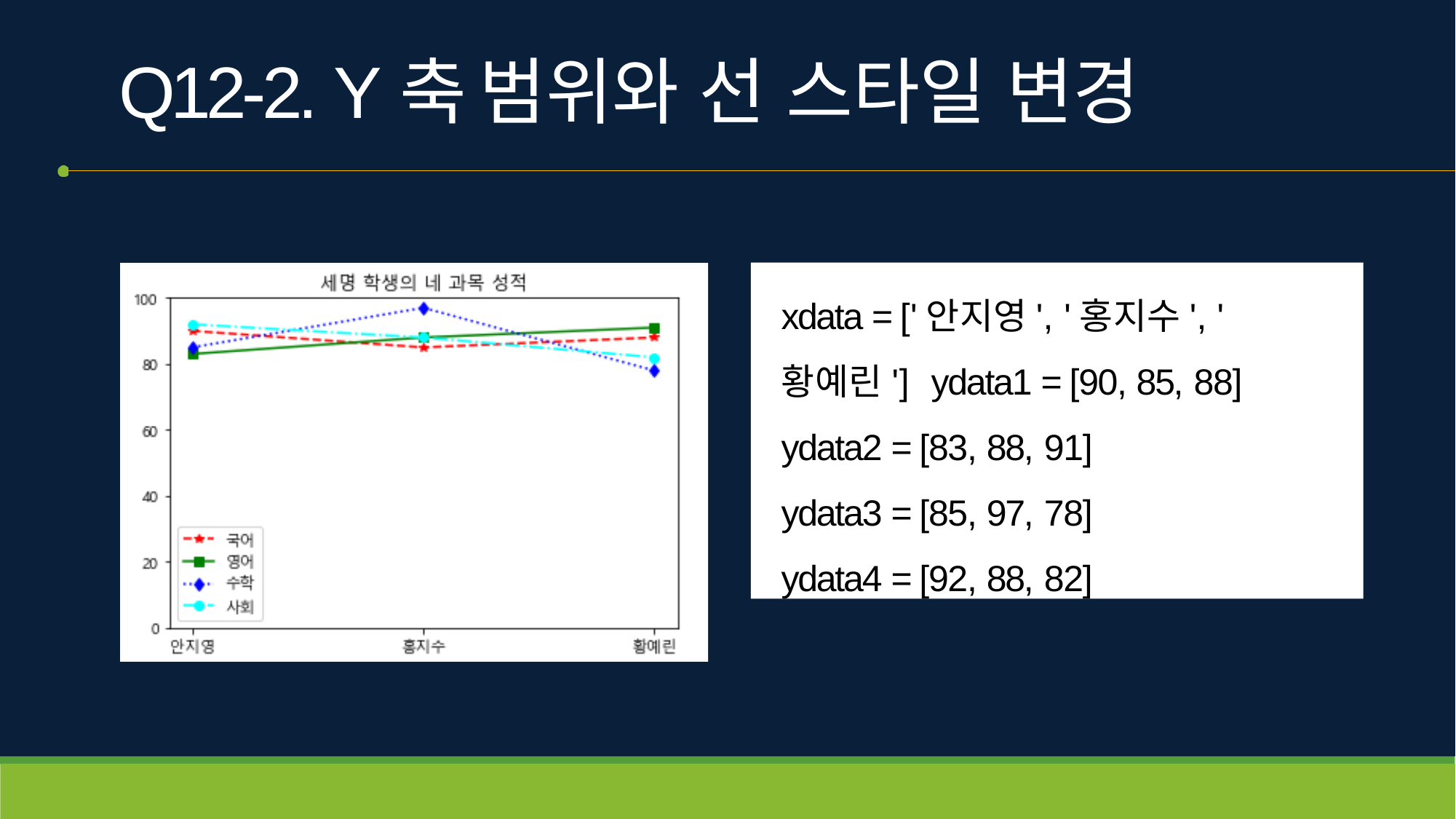

# Q12-2. Y축 범위와 선 스타일 변경

xdata = ['안지영', '홍지수', '황예린']  ydata1 = [90, 85, 88]
ydata2 = [83, 88, 91]
ydata3 = [85, 97, 78]
ydata4 = [92, 88, 82]